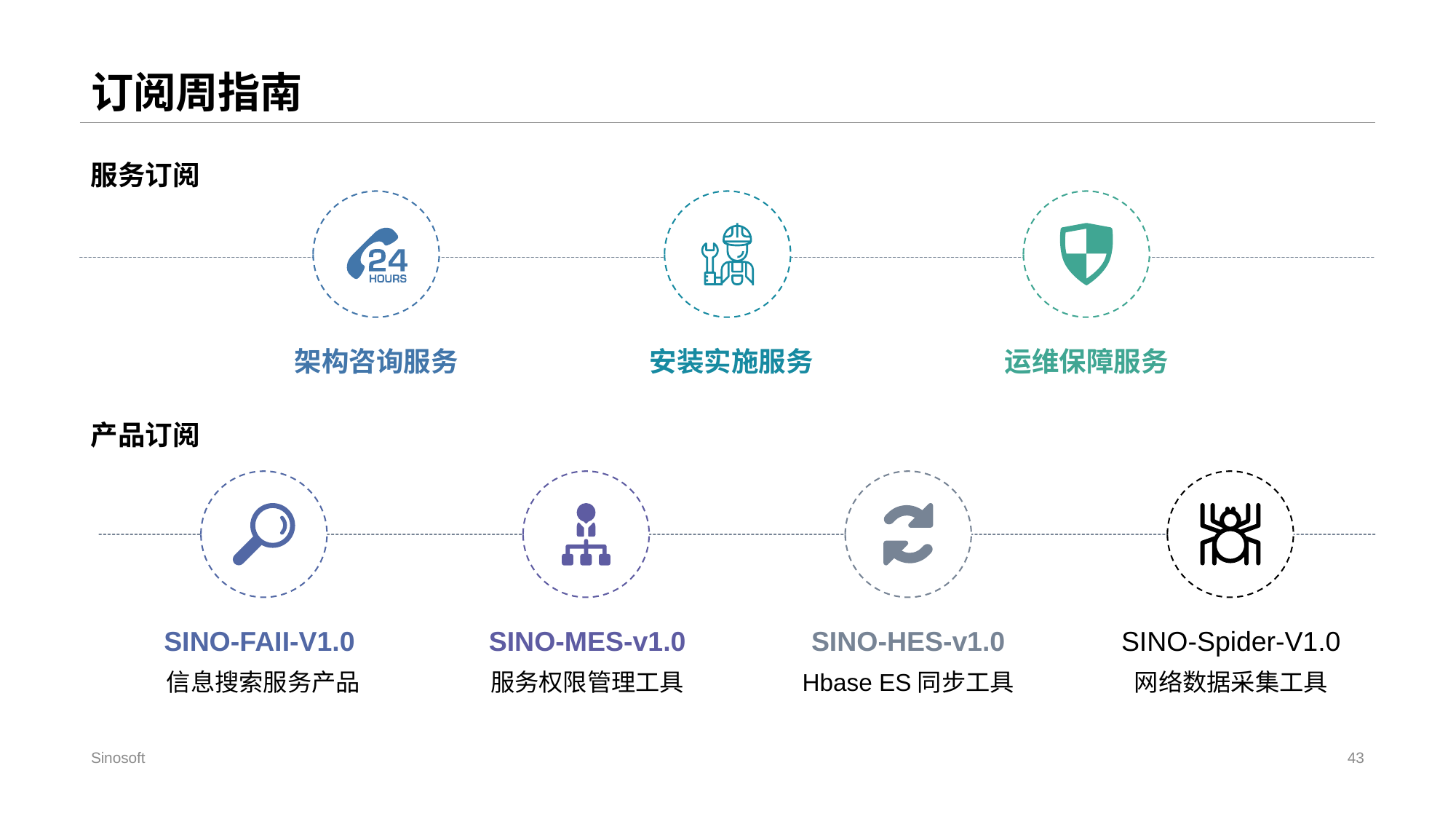

# 订阅周指南
服务订阅

架构咨询服务
安装实施服务
运维保障服务
产品订阅

SINO-FAII-V1.0
信息搜索服务产品
SINO-MES-v1.0
服务权限管理工具
SINO-HES-v1.0
Hbase ES同步工具
SINO-Spider-V1.0
网络数据采集工具
Sinosoft
43